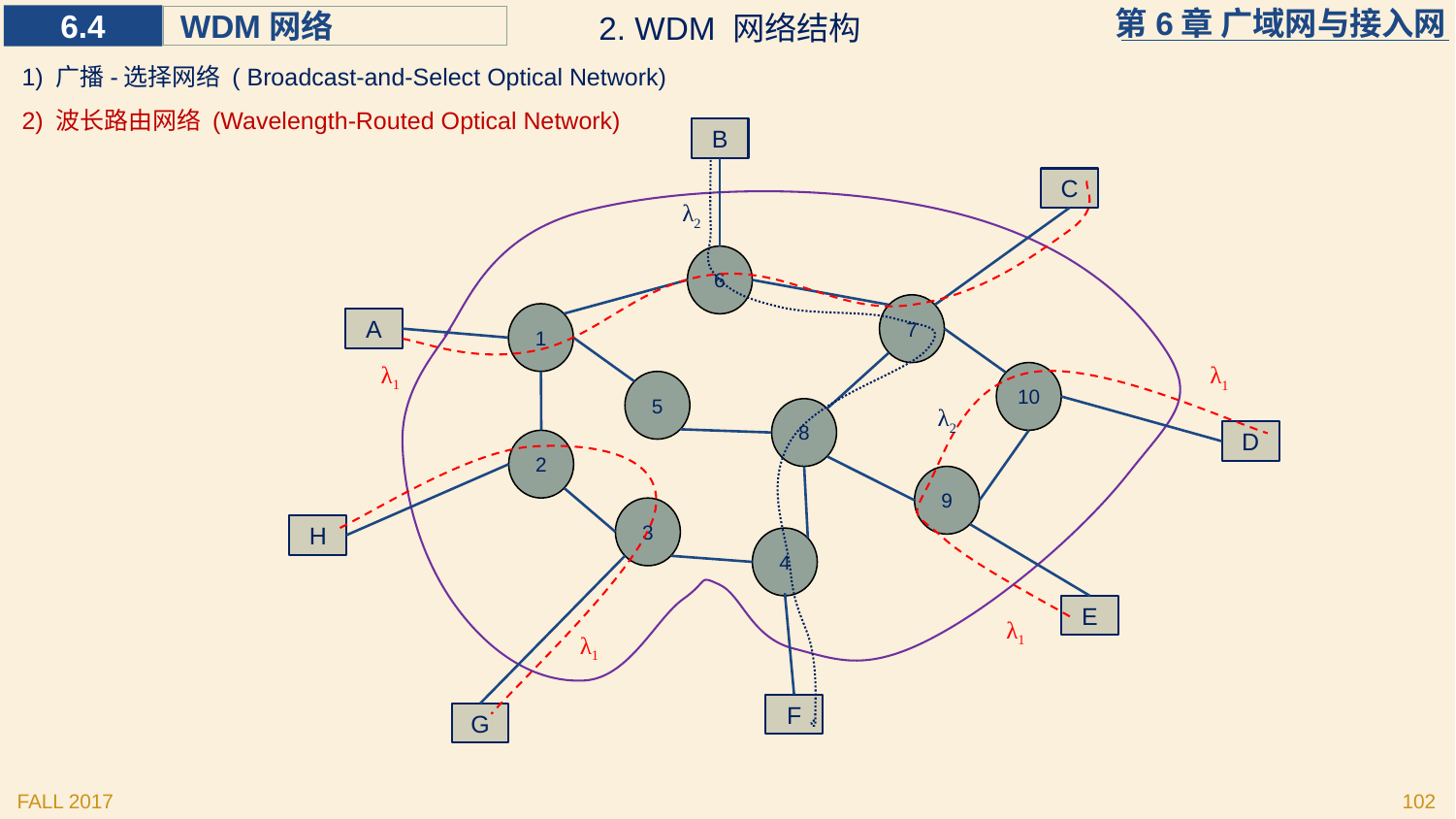

2. WDM 网络结构
1) 广播-选择网络 ( Broadcast-and-Select Optical Network)
2) 波长路由网络 (Wavelength-Routed Optical Network)
B
C

6
7
1
10
5
8
2
9
3
4
A
D
H
E
F
G

λ2

λ1
λ1

λ2
λ1

λ1